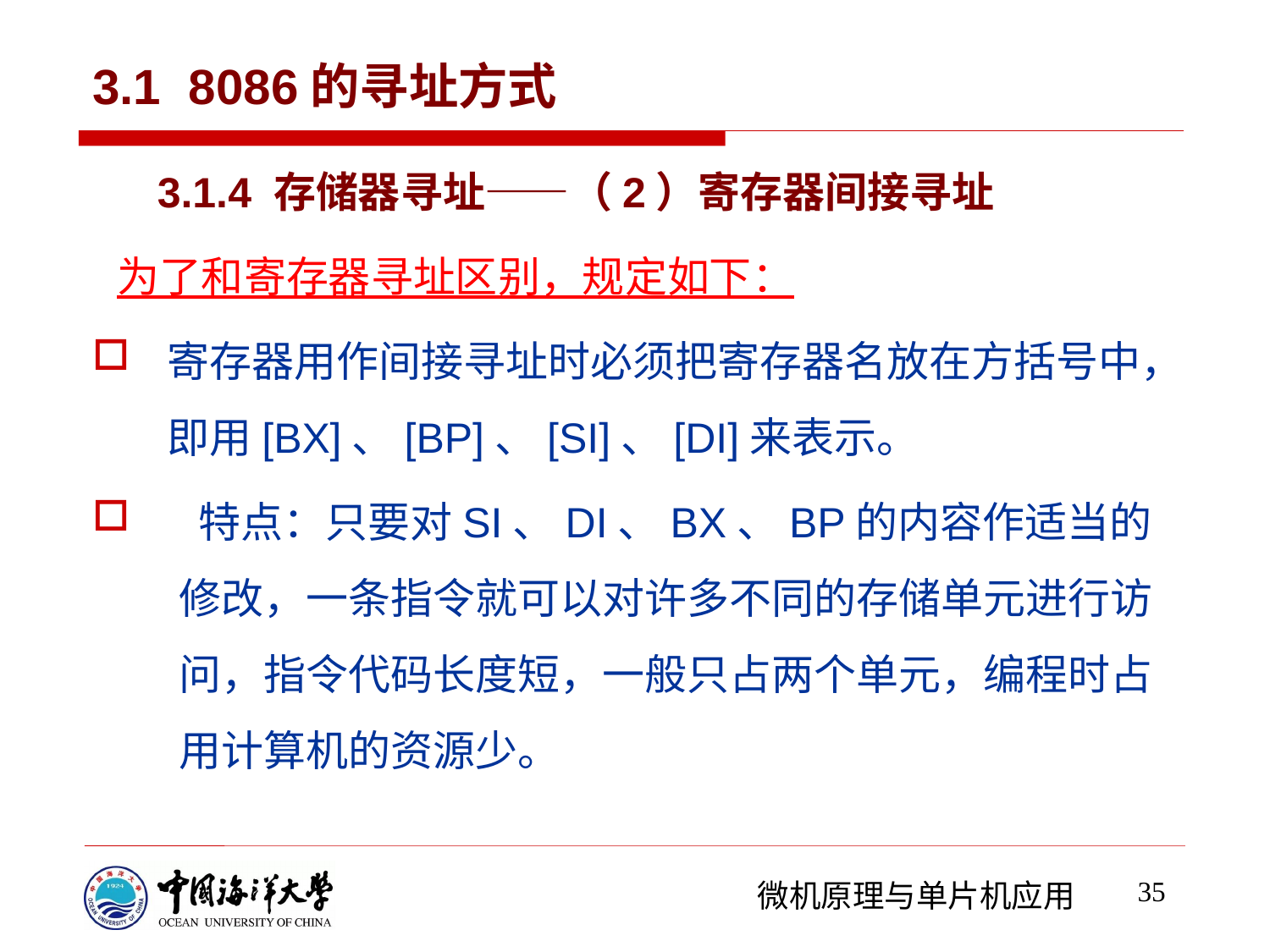

# 3.1  8086的寻址方式
3.1.4 存储器寻址——（2）寄存器间接寻址
为了和寄存器寻址区别，规定如下：
寄存器用作间接寻址时必须把寄存器名放在方括号中，即用[BX]、[BP]、[SI]、[DI]来表示。
 特点：只要对SI、DI、BX、BP的内容作适当的修改，一条指令就可以对许多不同的存储单元进行访问，指令代码长度短，一般只占两个单元，编程时占用计算机的资源少。

35